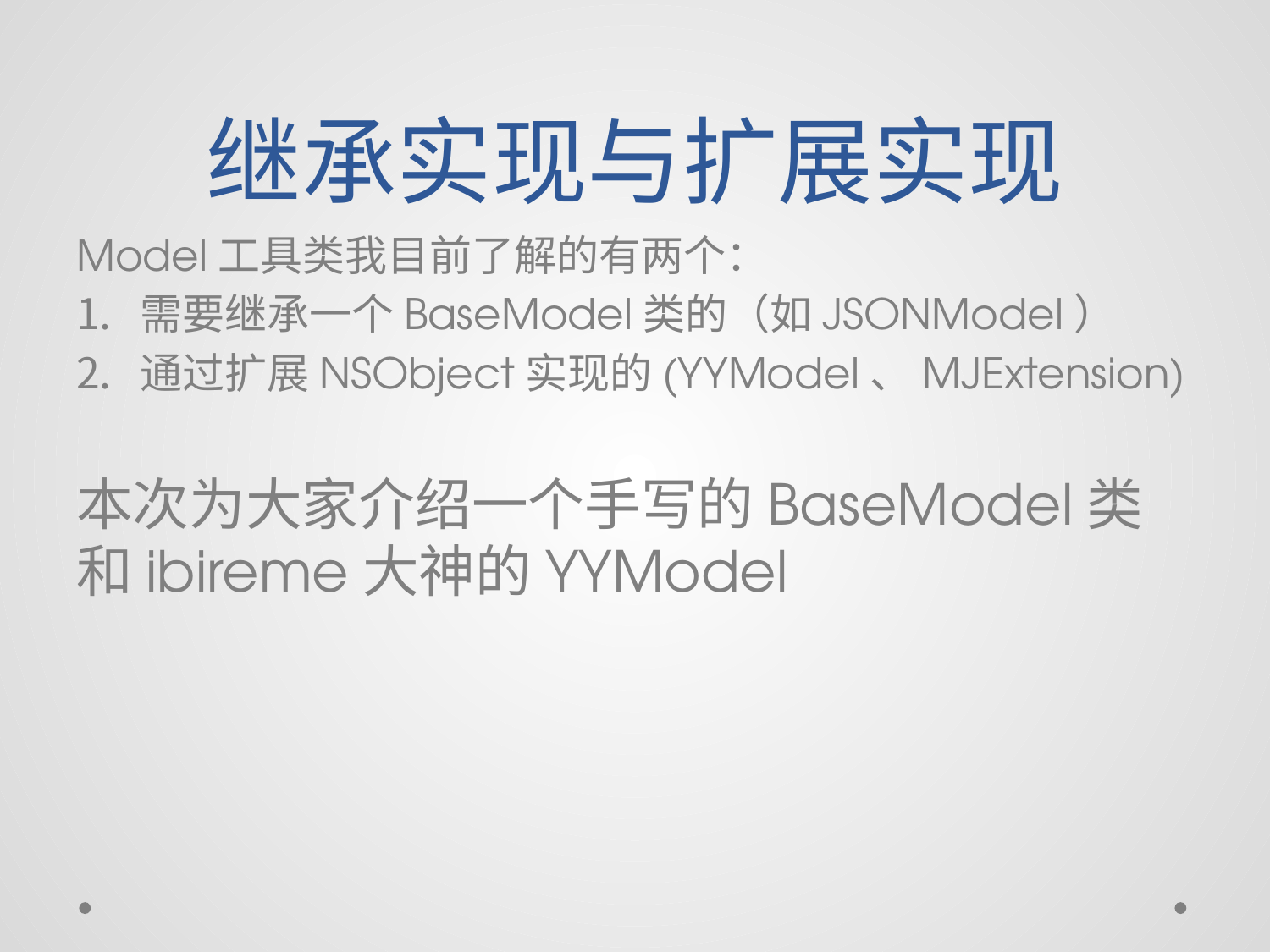

# 继承实现与扩展实现
Model工具类我目前了解的有两个：
需要继承一个BaseModel类的（如JSONModel）
通过扩展NSObject实现的(YYModel、MJExtension)

本次为大家介绍一个手写的BaseModel类和ibireme大神的YYModel